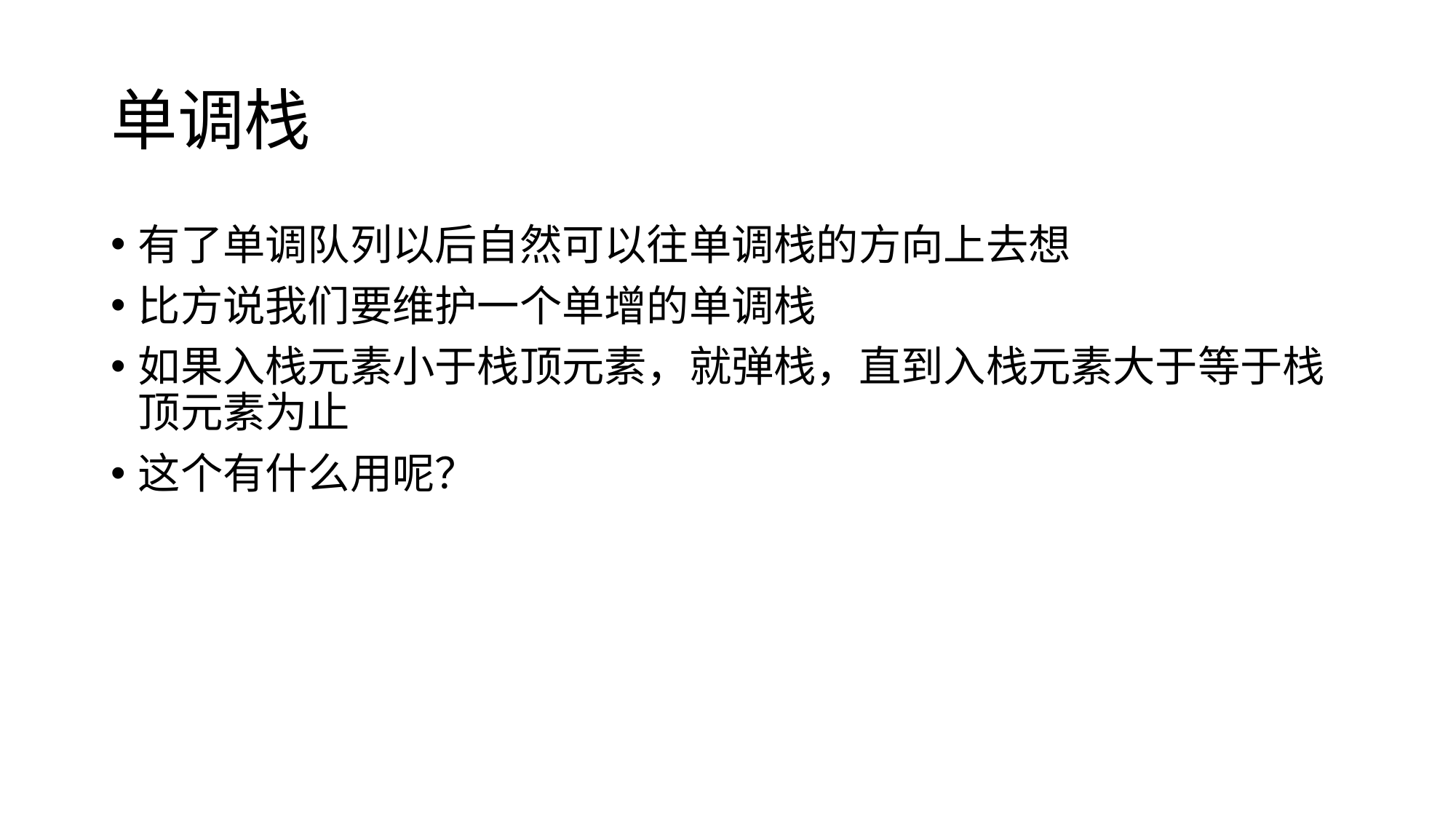

# 单调栈
有了单调队列以后自然可以往单调栈的方向上去想
比方说我们要维护一个单增的单调栈
如果入栈元素小于栈顶元素，就弹栈，直到入栈元素大于等于栈顶元素为止
这个有什么用呢？